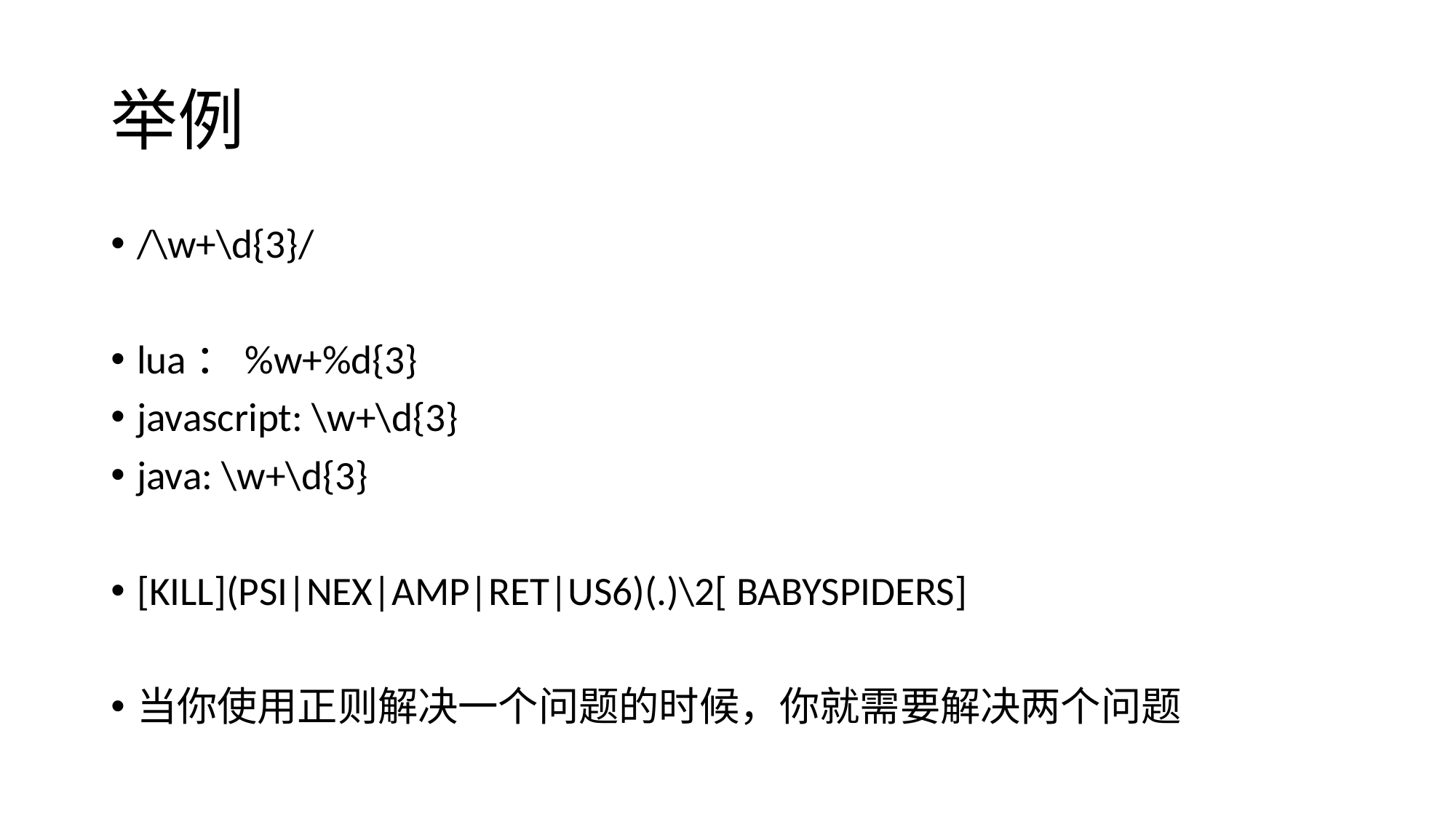

# 举例
/\w+\d{3}/

lua：%w+%d{3}
javascript: \w+\d{3}
java: \w+\d{3}

[KILL](PSI|NEX|AMP|RET|US6)(.)\2[ BABYSPIDERS]

当你使用正则解决一个问题的时候，你就需要解决两个问题